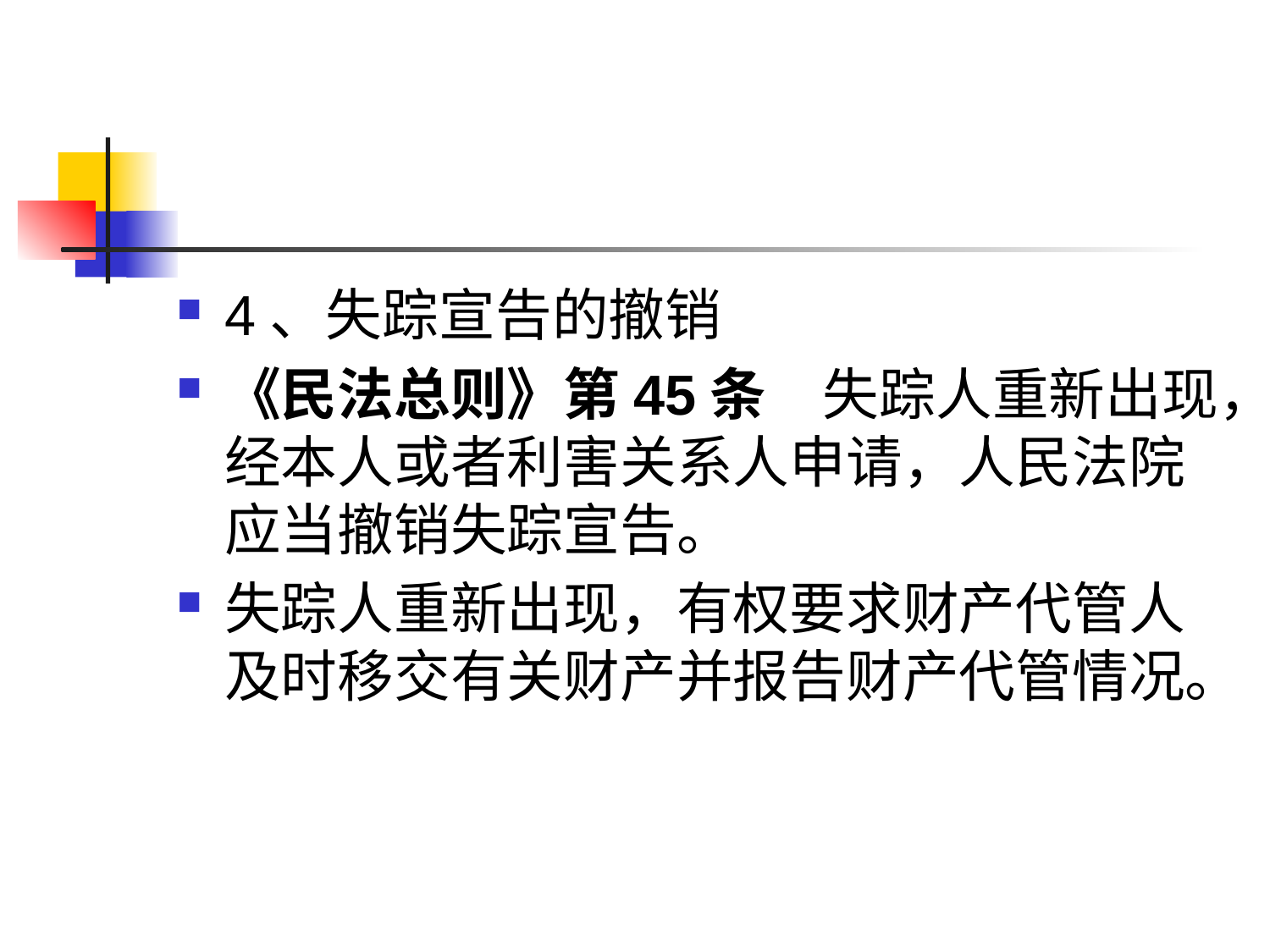

#
4、失踪宣告的撤销
《民法总则》第45条　失踪人重新出现，经本人或者利害关系人申请，人民法院应当撤销失踪宣告。
失踪人重新出现，有权要求财产代管人及时移交有关财产并报告财产代管情况。